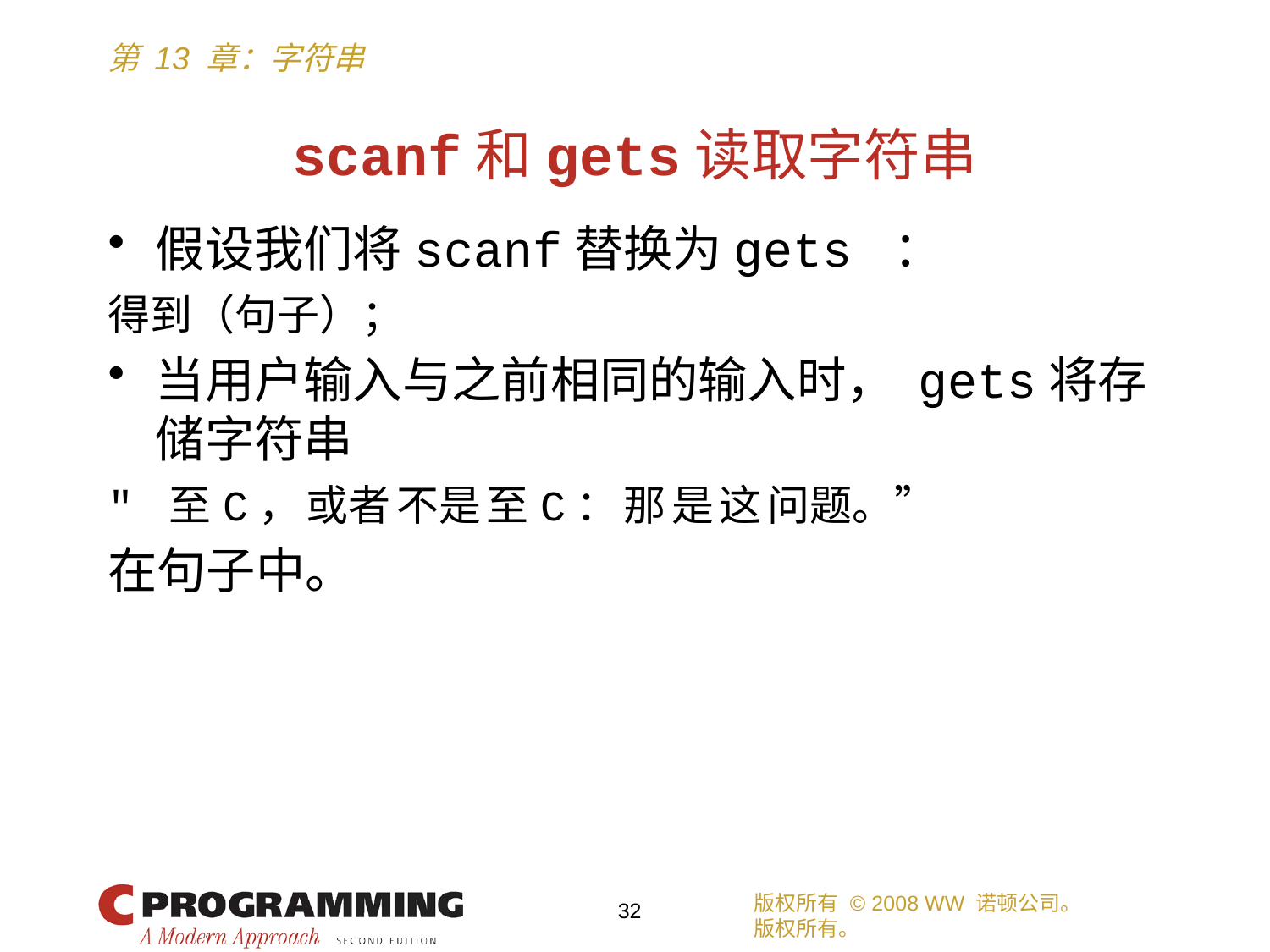

# scanf和gets读取字符串
假设我们将scanf替换为gets ：
得到（句子）；
当用户输入与之前相同的输入时， gets将存储字符串
"  至 C， 或者 不是 至 C： 那 是 这 问题。”
在句子中。
版权所有 © 2008 WW 诺顿公司。
版权所有。
32